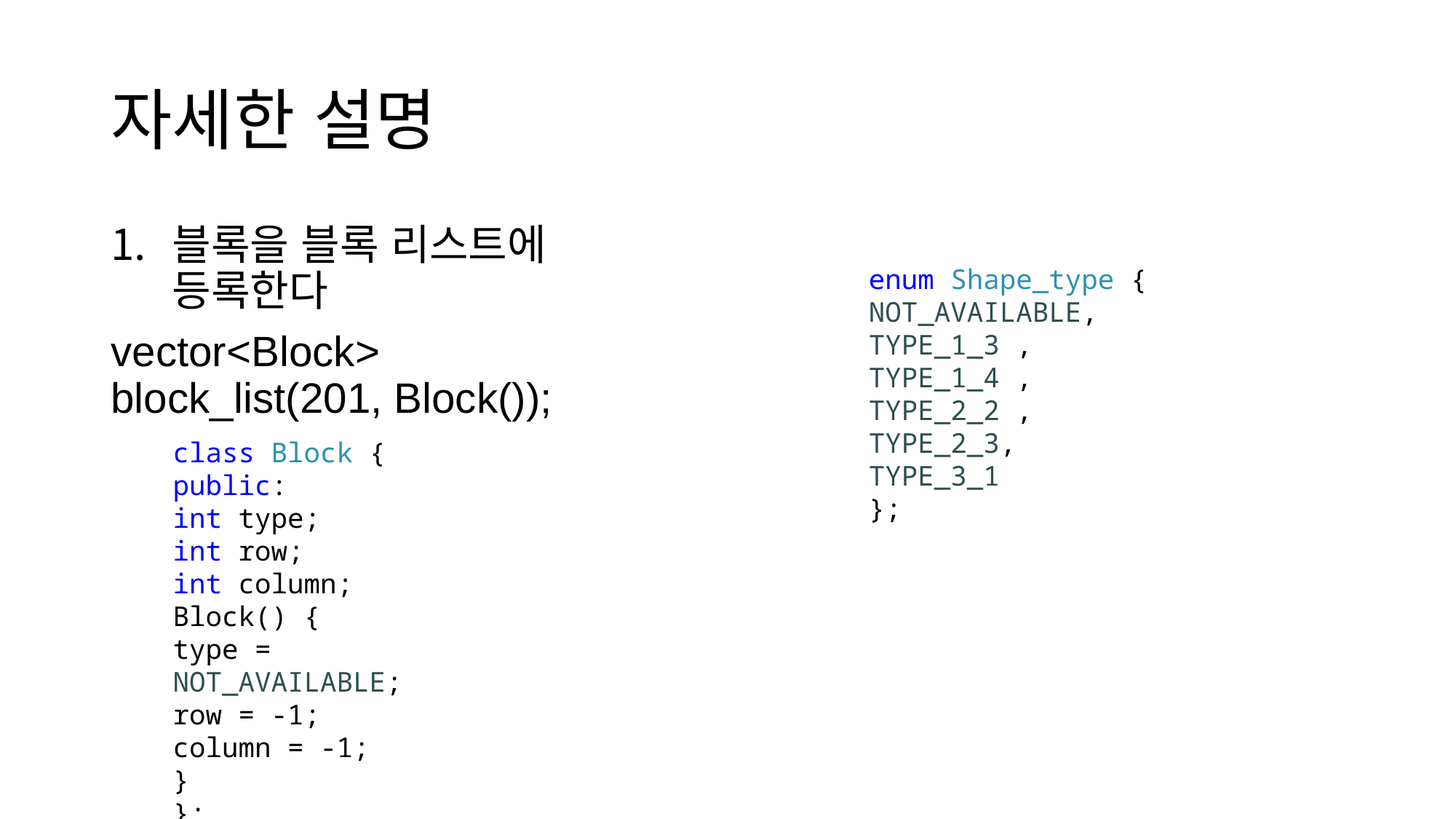

# 자세한 설명
블록을 블록 리스트에 등록한다
vector<Block> block_list(201, Block());

enum Shape_type {
NOT_AVAILABLE,
TYPE_1_3 ,
TYPE_1_4 ,
TYPE_2_2 ,
TYPE_2_3,
TYPE_3_1
};
class Block {
public:
int type;
int row;
int column;
Block() {
type = NOT_AVAILABLE;
row = -1;
column = -1;
}
};